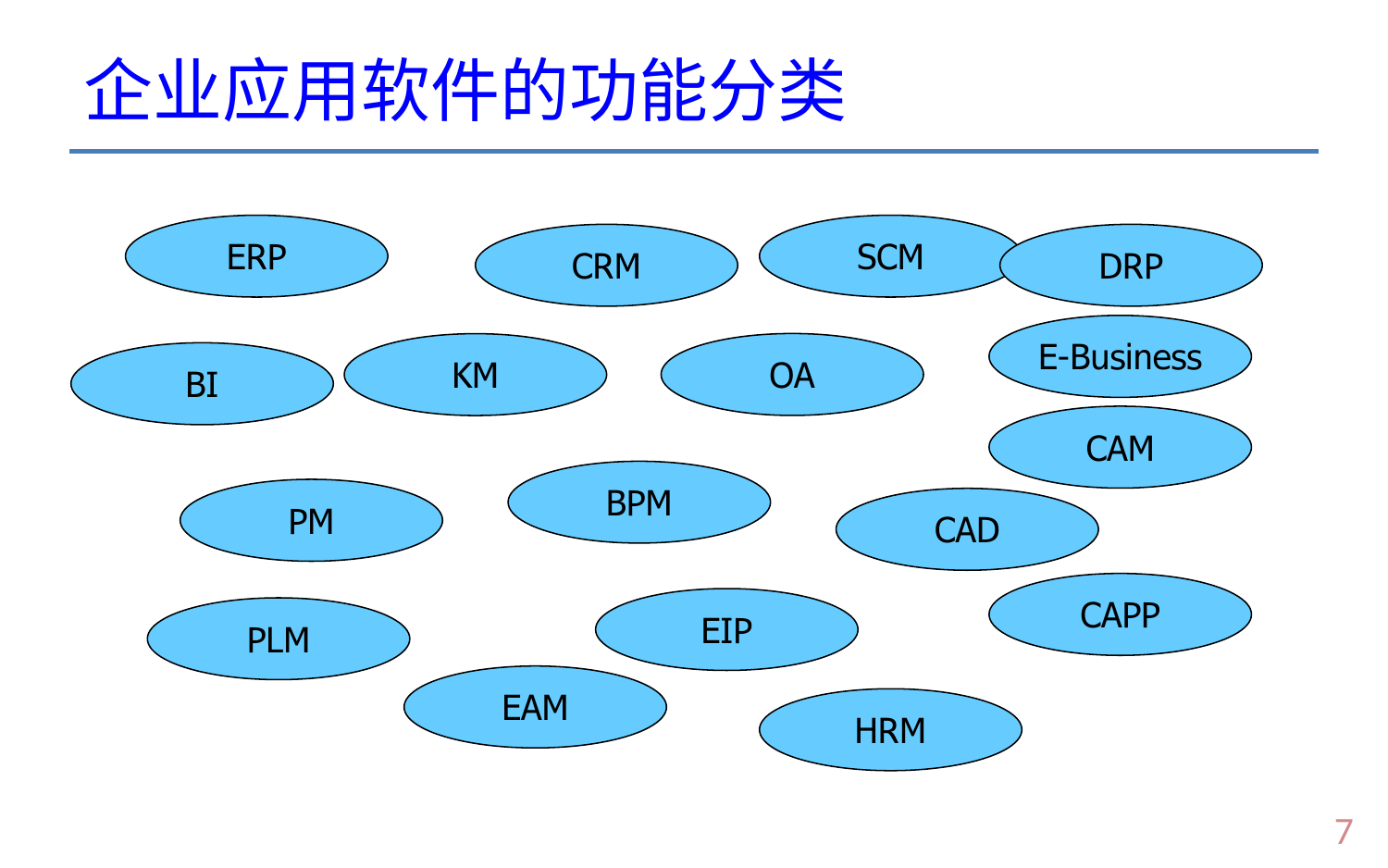

# 企业应用软件的功能分类
ERP
SCM
CRM
DRP
E-Business
OA
KM
BI
CAM
BPM
PM
CAD
CAPP
EIP
PLM
EAM
HRM
7